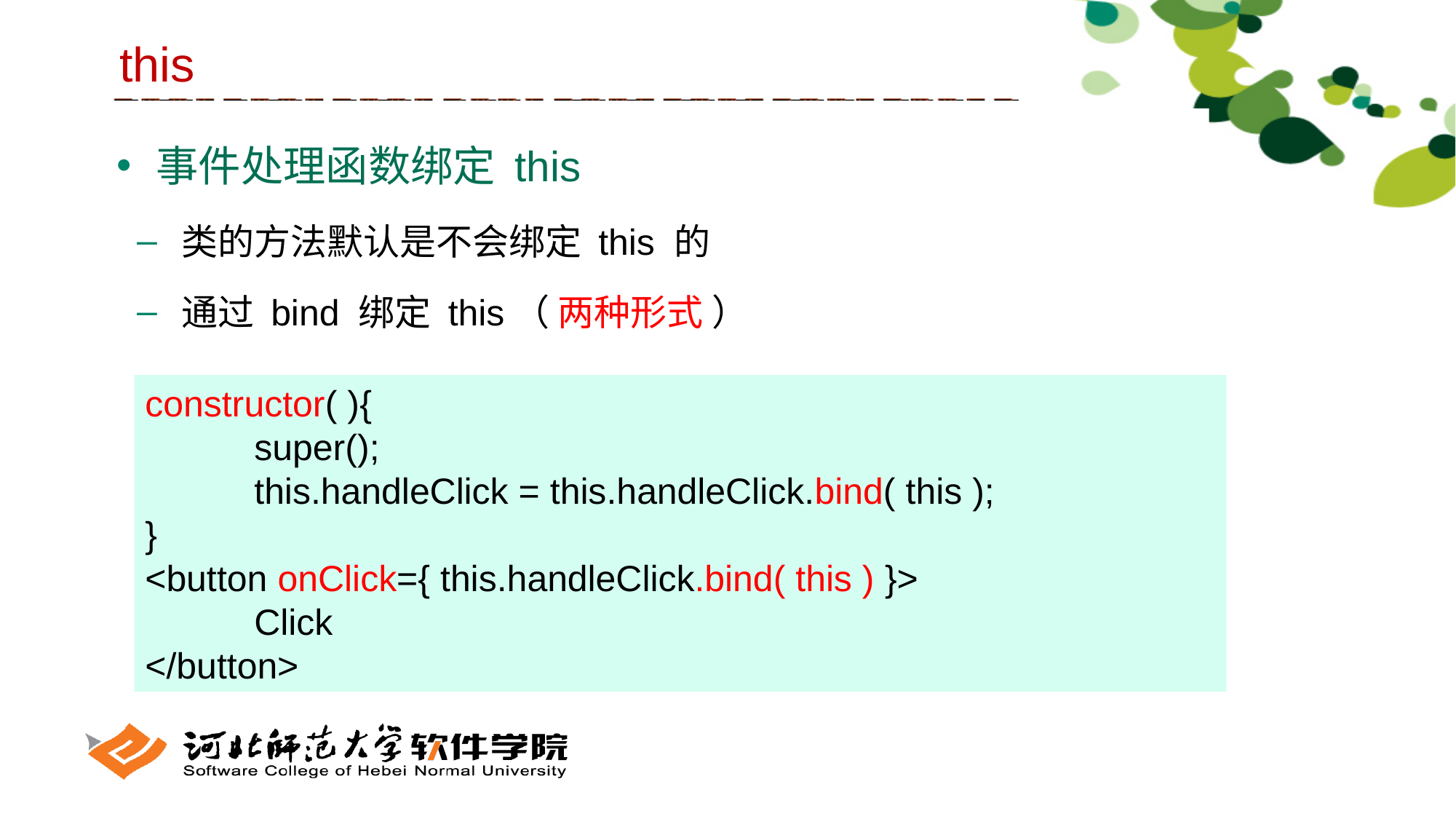

this
 事件处理函数绑定 this
 类的方法默认是不会绑定 this 的
 通过 bind 绑定 this（ 两种形式 ）

constructor( ){
	super();
	this.handleClick = this.handleClick.bind( this );
}
<button onClick={ this.handleClick.bind( this ) }>
	Click
</button>